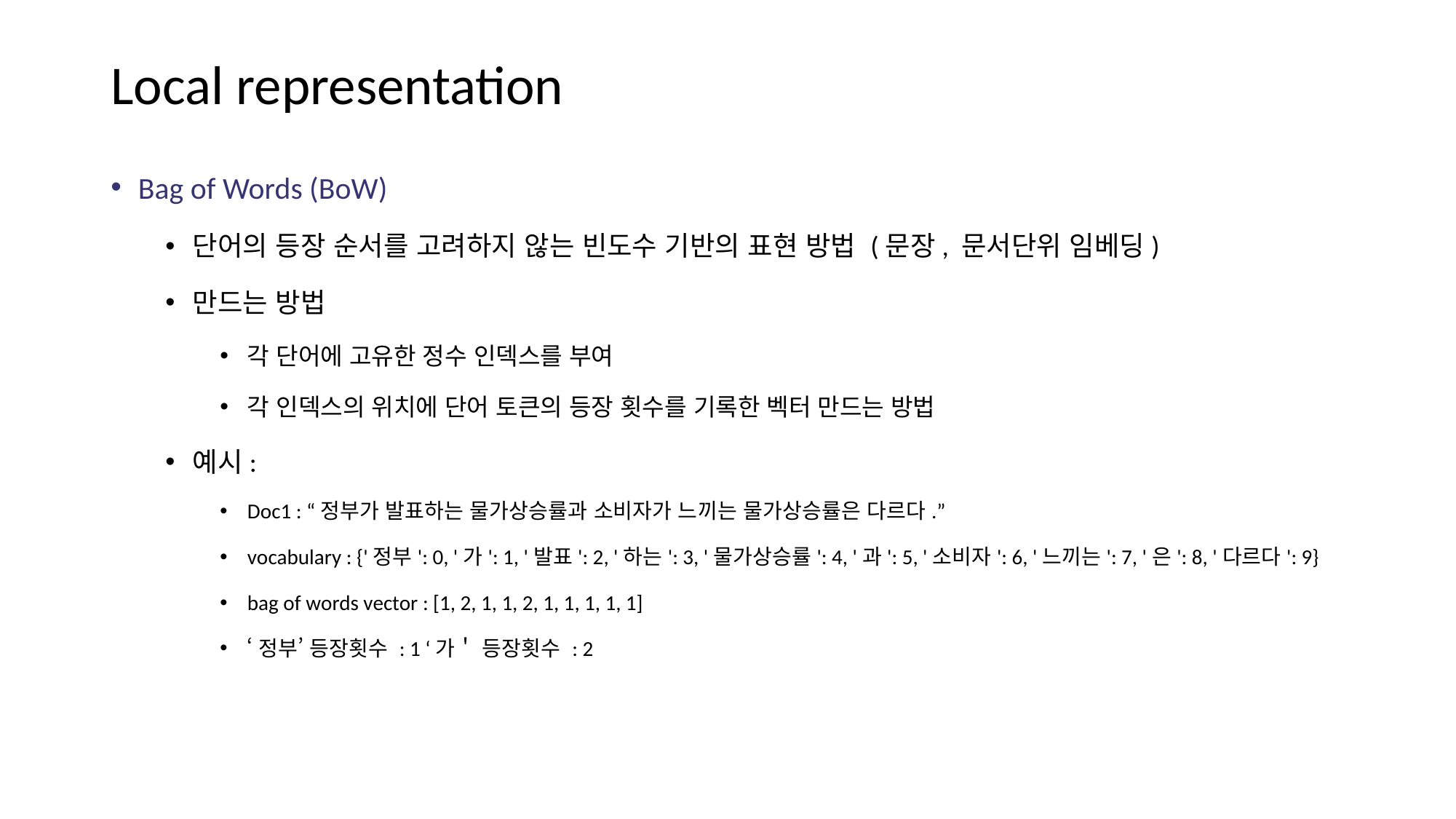

# Local representation
Bag of Words (BoW)
단어의 등장 순서를 고려하지 않는 빈도수 기반의 표현 방법 (문장, 문서단위 임베딩)
만드는 방법
각 단어에 고유한 정수 인덱스를 부여
각 인덱스의 위치에 단어 토큰의 등장 횟수를 기록한 벡터 만드는 방법
예시:
Doc1 : “정부가 발표하는 물가상승률과 소비자가 느끼는 물가상승률은 다르다.”
vocabulary : {'정부': 0, '가': 1, '발표': 2, '하는': 3, '물가상승률': 4, '과': 5, '소비자': 6, '느끼는': 7, '은': 8, '다르다': 9}
bag of words vector : [1, 2, 1, 1, 2, 1, 1, 1, 1, 1]
‘정부’ 등장횟수 : 1 ‘가＇ 등장횟수 : 2